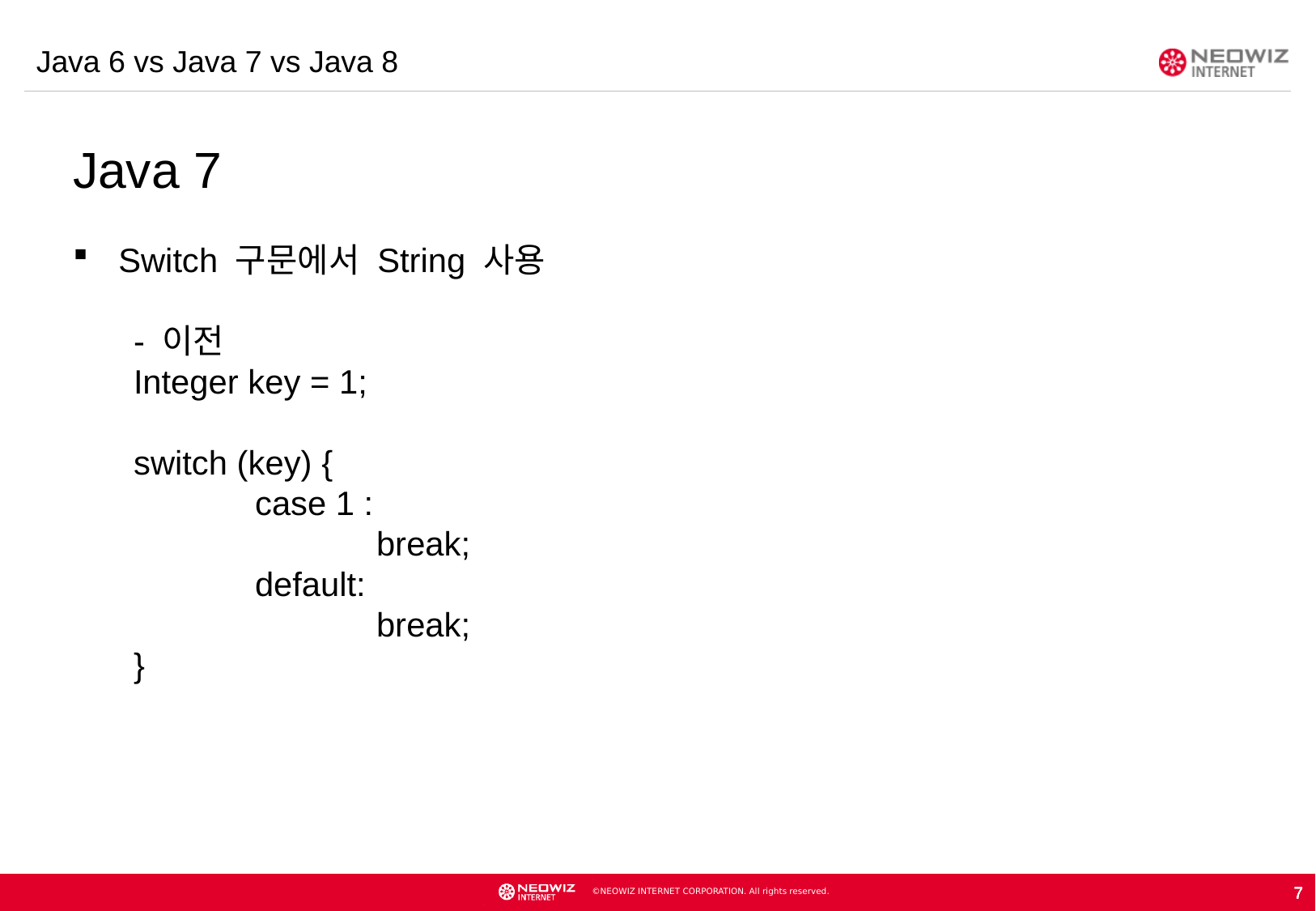

Java 6 vs Java 7 vs Java 8

Java 7

Switch 구문에서 String 사용

- 이전
Integer key = 1;

switch (key) {
	case 1 :
		break;
	default:
		break;
}
7
7
7
7